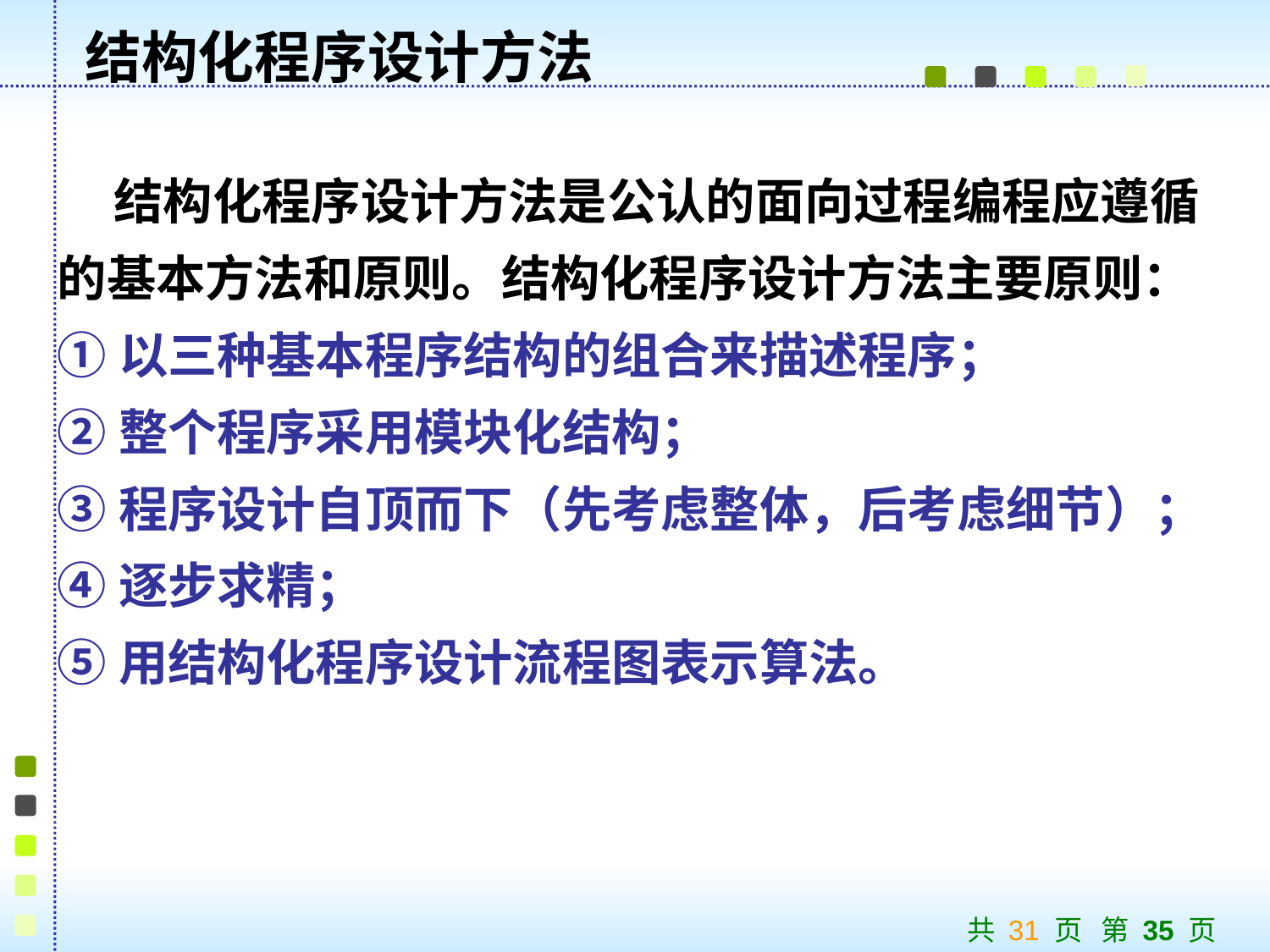

结构化程序设计方法
    结构化程序设计方法是公认的面向过程编程应遵循的基本方法和原则。结构化程序设计方法主要原则：
①以三种基本程序结构的组合来描述程序；
②整个程序采用模块化结构；
③程序设计自顶而下（先考虑整体，后考虑细节）；
④逐步求精；
⑤用结构化程序设计流程图表示算法。
共 31 页   第 35 页